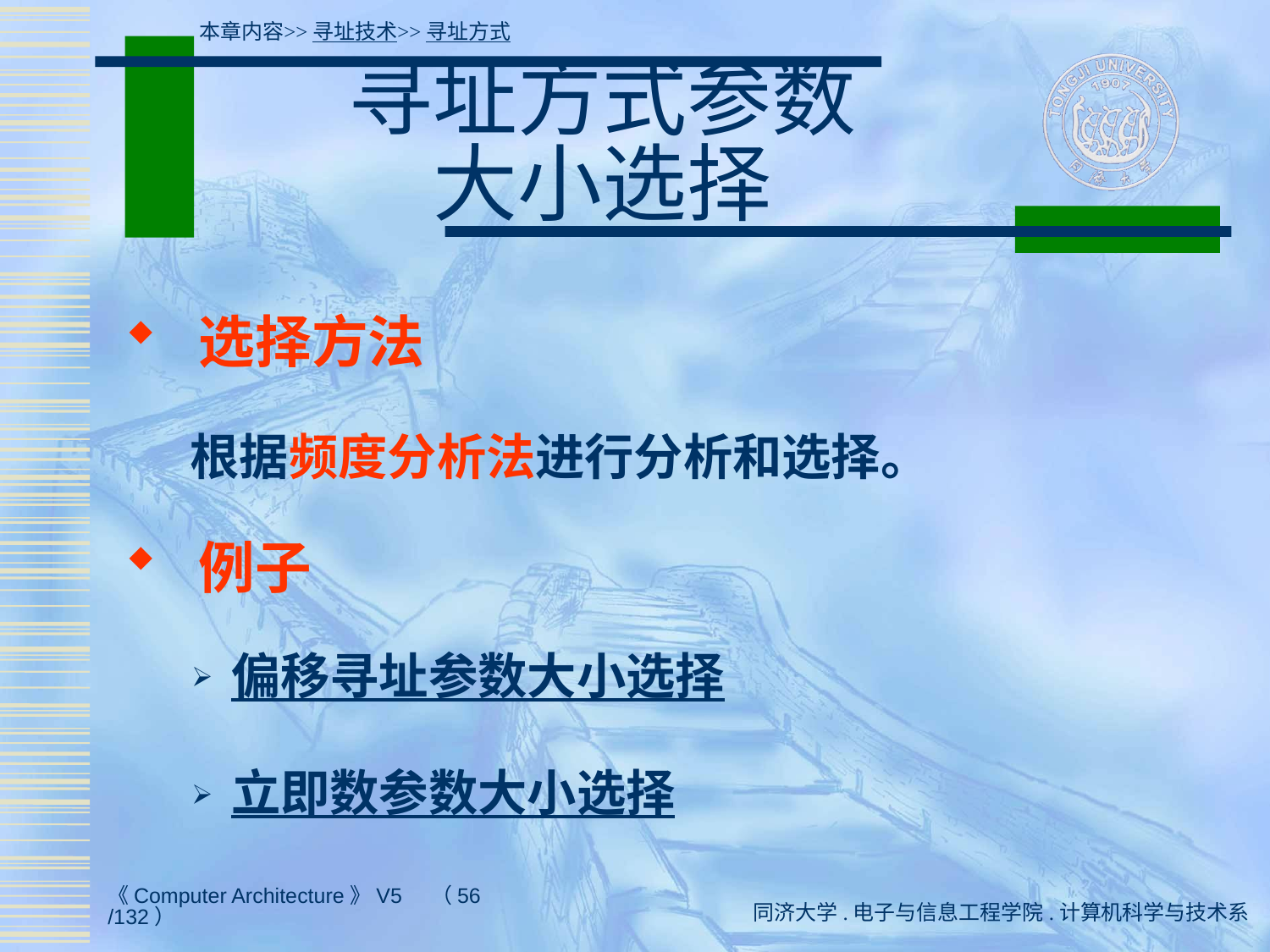

本章内容>>寻址技术>>寻址方式
# 寻址方式参数 大小选择
  选择方法
    根据频度分析法进行分析和选择。
  例子
偏移寻址参数大小选择
立即数参数大小选择